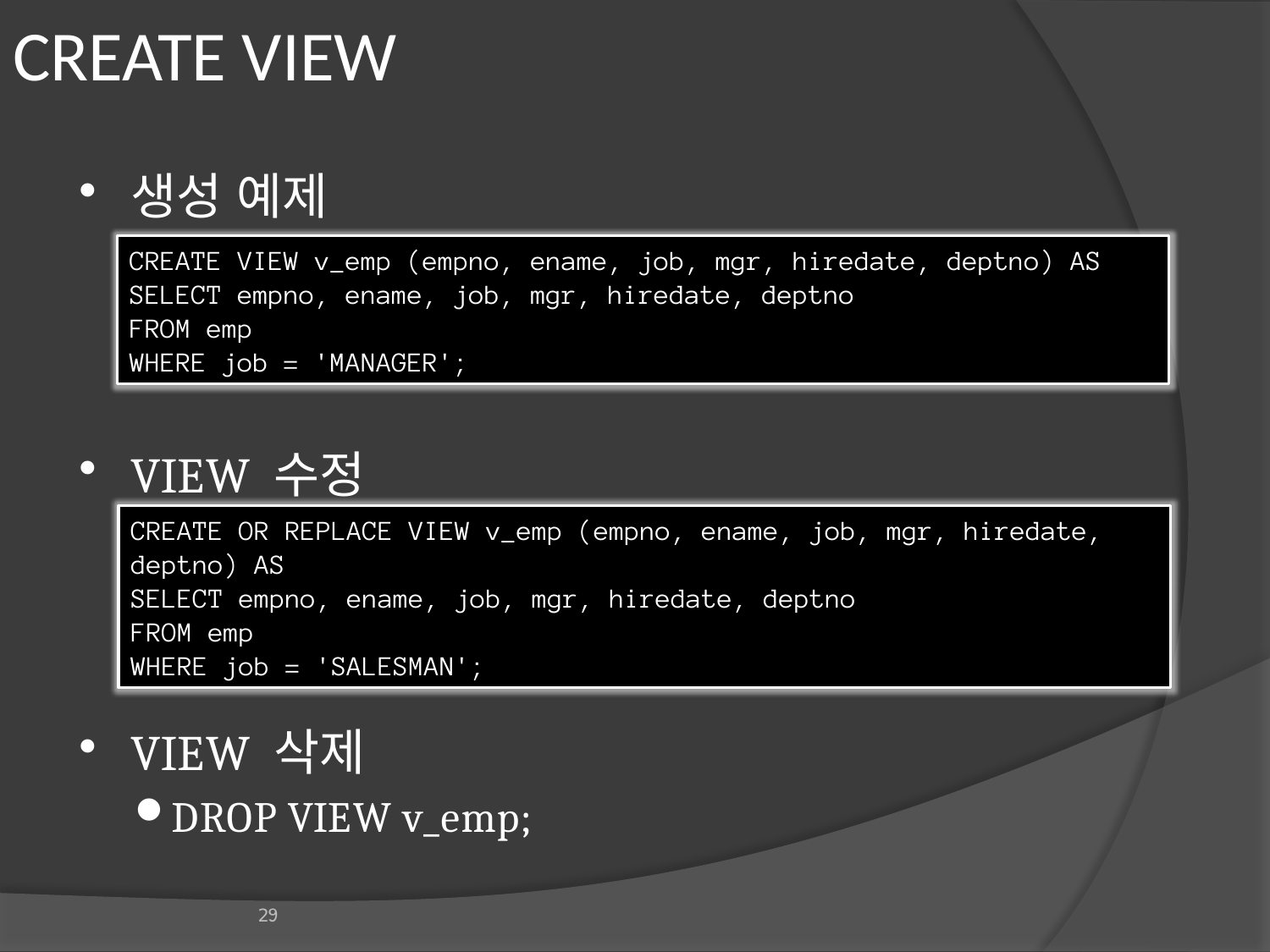

# CREATE VIEW
생성 예제

VIEW 수정

VIEW 삭제
DROP VIEW v_emp;
CREATE VIEW v_emp (empno, ename, job, mgr, hiredate, deptno) AS
SELECT empno, ename, job, mgr, hiredate, deptno
FROM emp
WHERE job = 'MANAGER';
CREATE OR REPLACE VIEW v_emp (empno, ename, job, mgr, hiredate, deptno) AS
SELECT empno, ename, job, mgr, hiredate, deptno
FROM emp
WHERE job = 'SALESMAN';
29